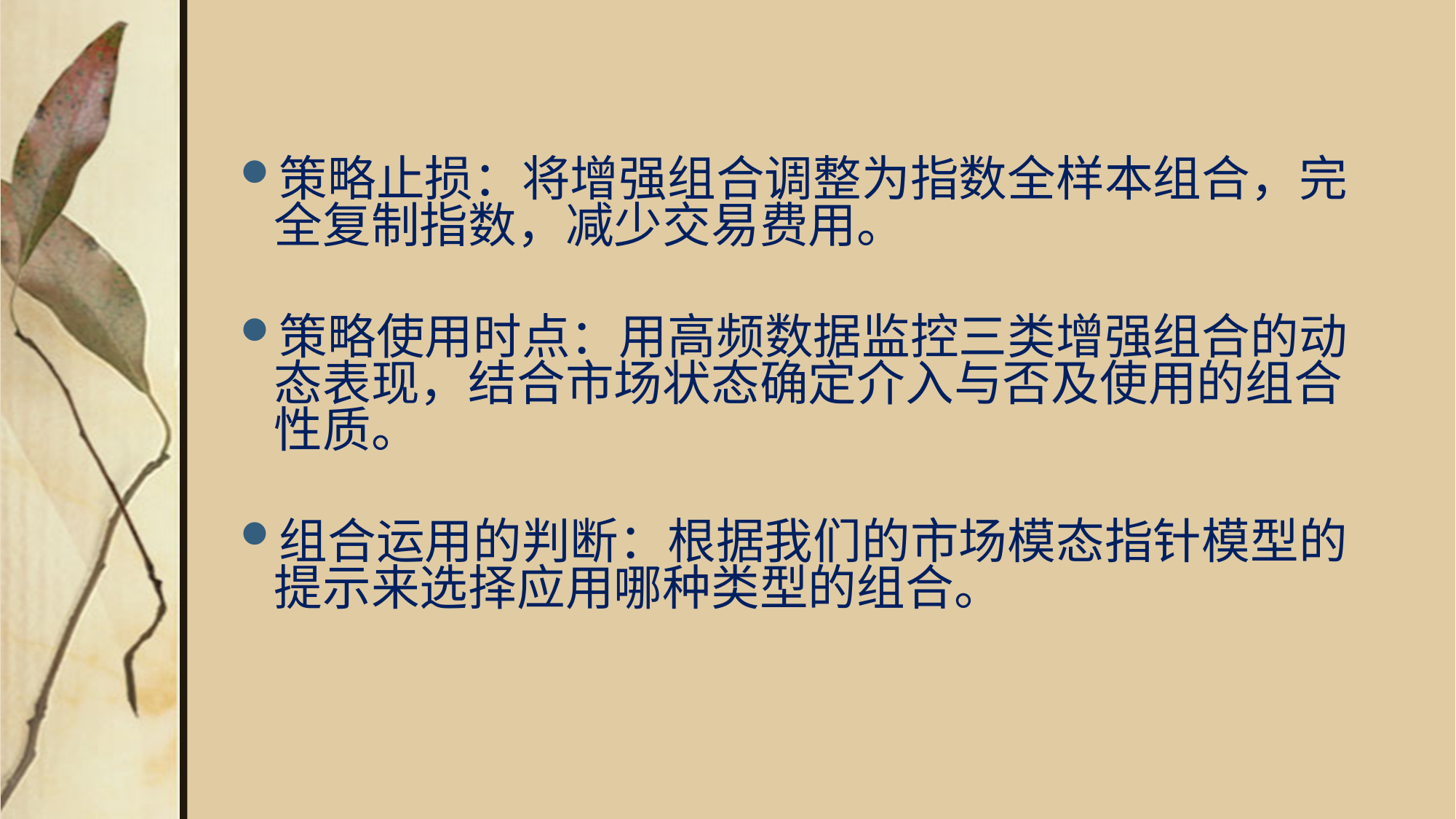

策略止损：将增强组合调整为指数全样本组合，完全复制指数，减少交易费用。

策略使用时点：用高频数据监控三类增强组合的动态表现，结合市场状态确定介入与否及使用的组合性质。

组合运用的判断：根据我们的市场模态指针模型的提示来选择应用哪种类型的组合。